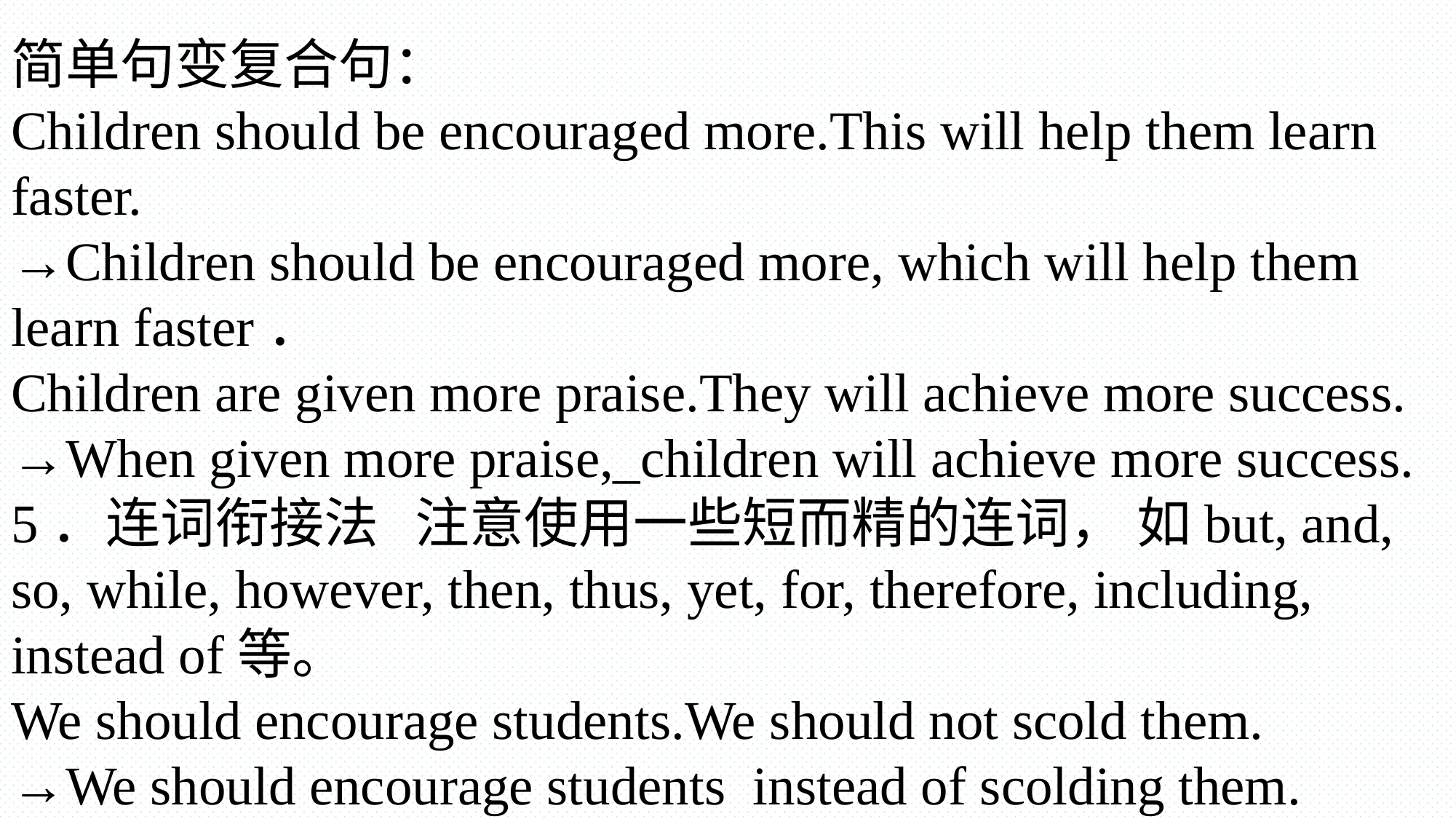

简单句变复合句：
Children should be encouraged more.This will help them learn faster.
→Children should be encouraged more, which will help them learn faster．
Children are given more praise.They will achieve more success.
→When given more praise,_children will achieve more success.
5．连词衔接法   注意使用一些短而精的连词， 如but, and, so, while, however, then, thus, yet, for, therefore, including, instead of等。
We should encourage students.We should not scold them.
→We should encourage students  instead of scolding them.